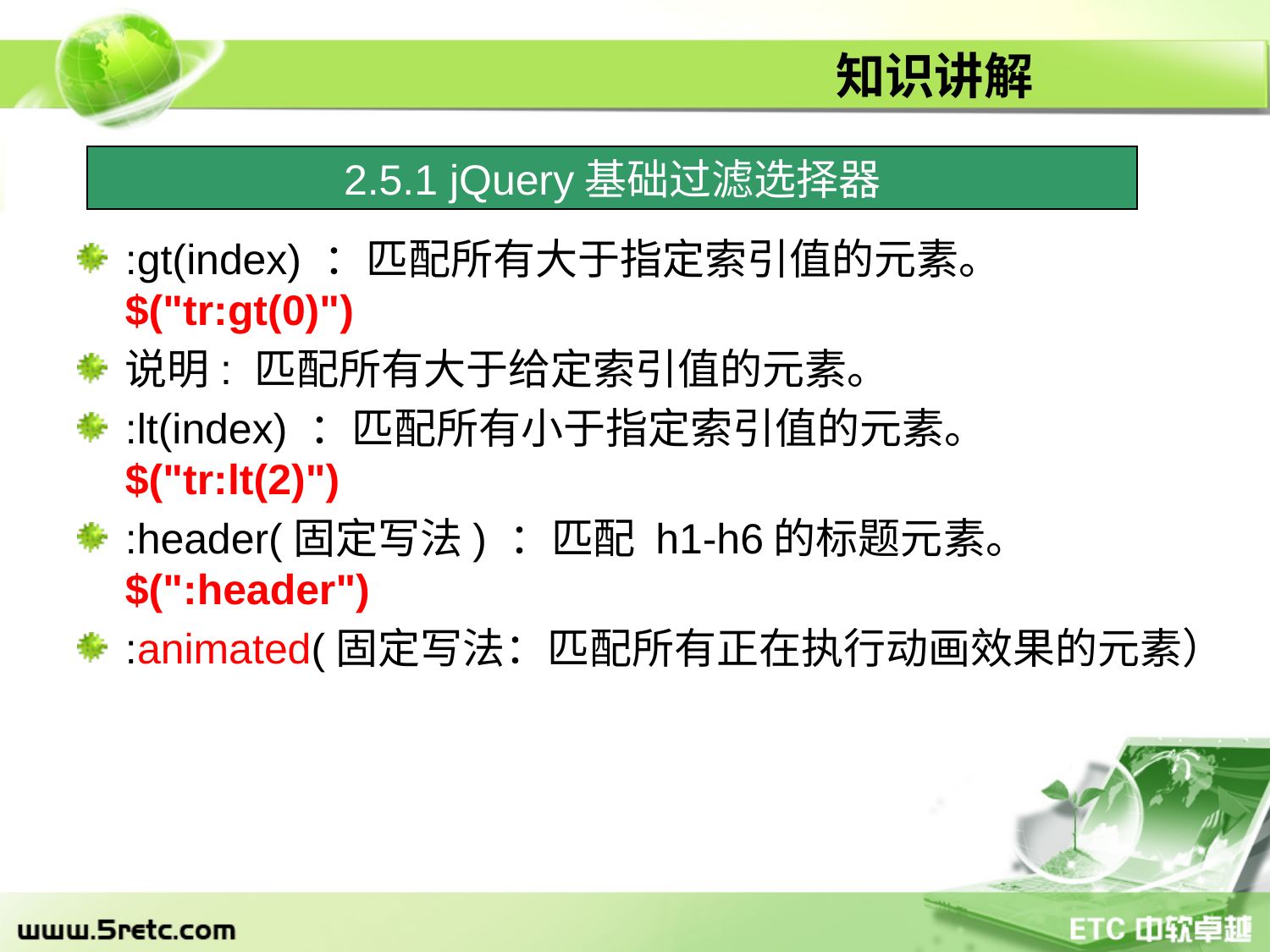

# 知识讲解
2.5.1 jQuery基础过滤选择器
:gt(index) ：匹配所有大于指定索引值的元素。
$("tr:gt(0)")
说明: 匹配所有大于给定索引值的元素。
:lt(index) ：匹配所有小于指定索引值的元素。
$("tr:lt(2)")
:header(固定写法) ：匹配 h1-h6的标题元素。
$(":header")
:animated(固定写法：匹配所有正在执行动画效果的元素）